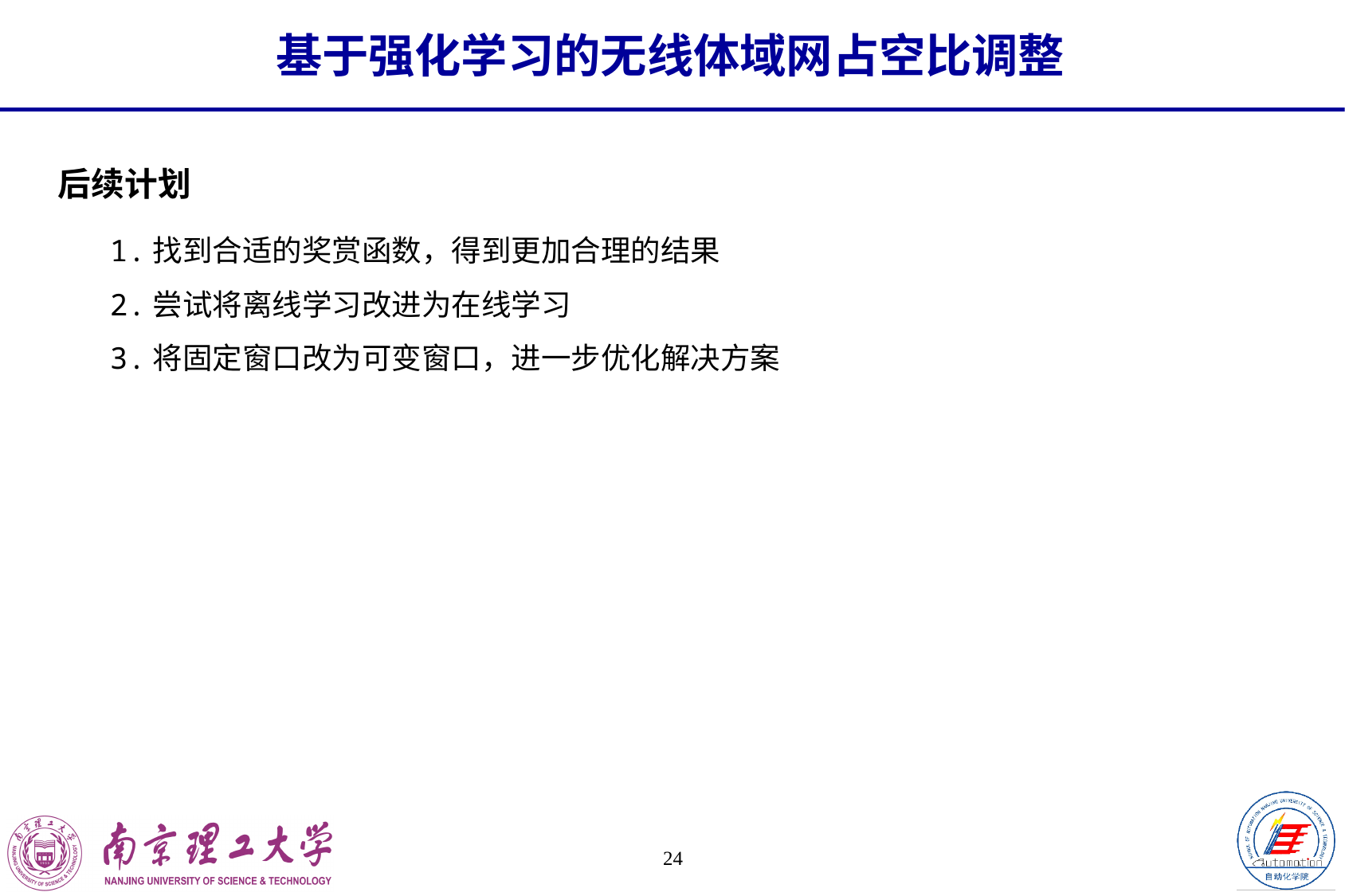

基于强化学习的无线体域网占空比调整
后续计划
1.找到合适的奖赏函数，得到更加合理的结果
2.尝试将离线学习改进为在线学习
3.将固定窗口改为可变窗口，进一步优化解决方案
24